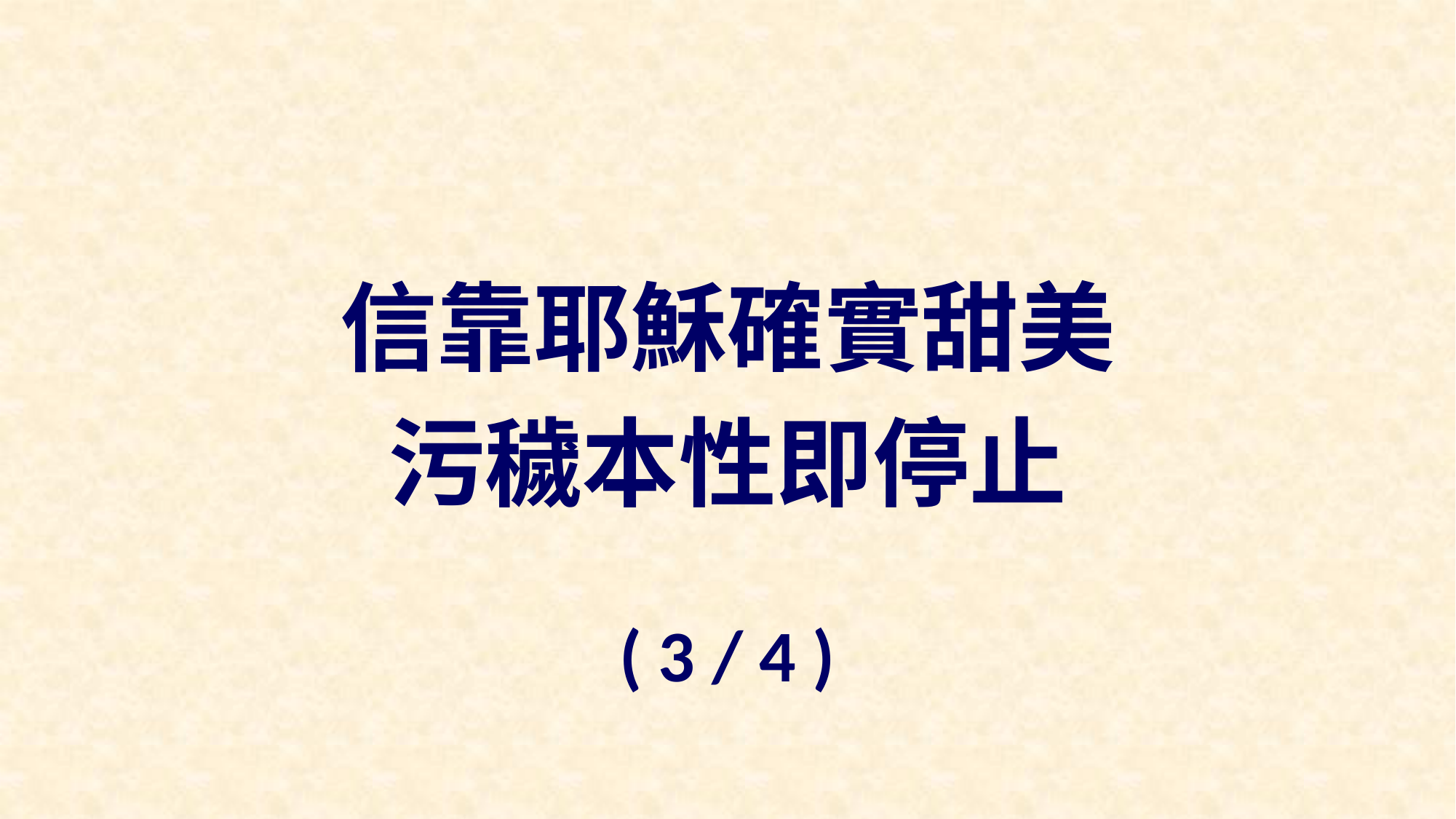

信靠耶穌確實甜美
污穢本性即停止
( 3 / 4 )